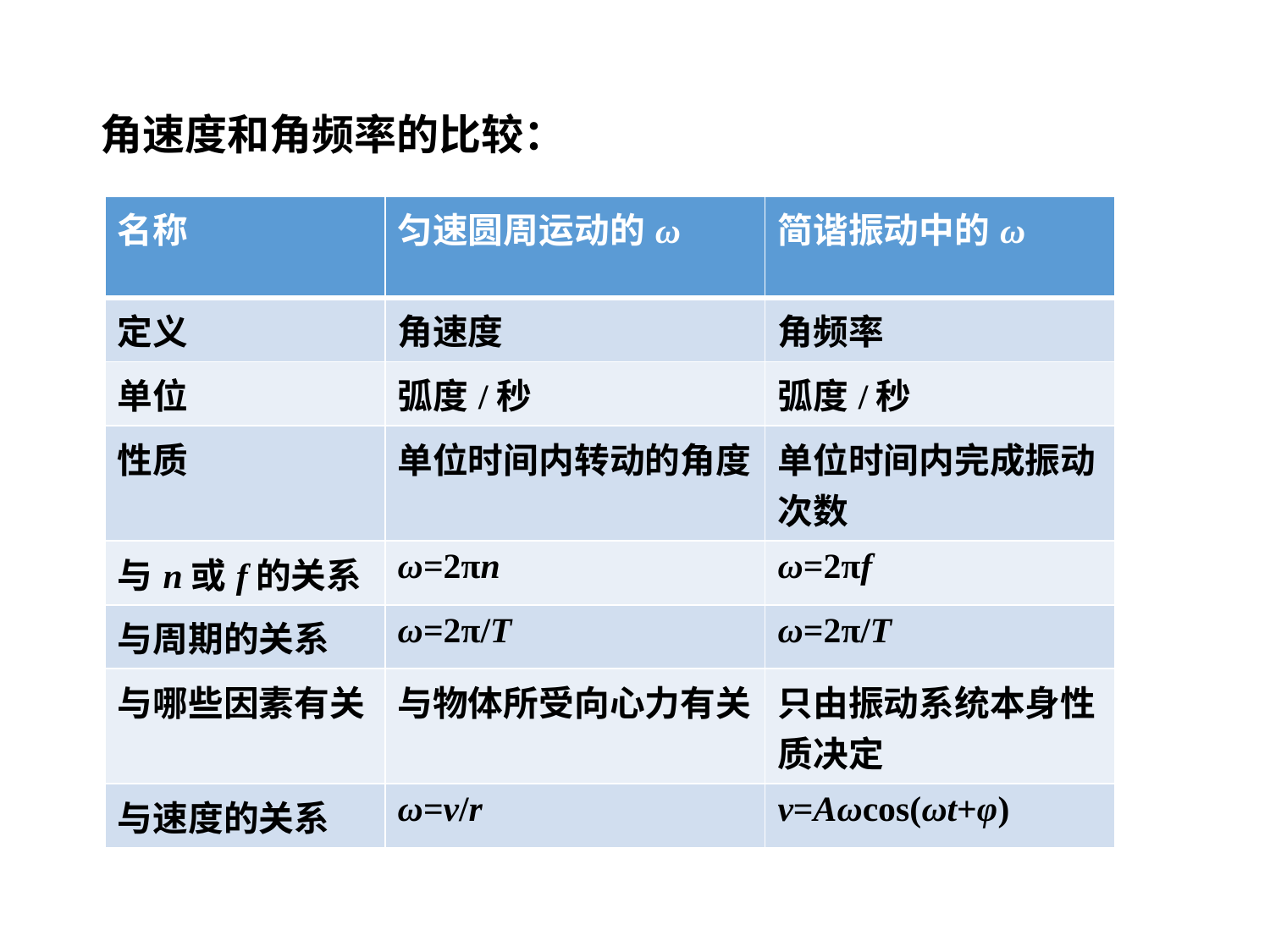

角速度和角频率的比较：

| 名称 | 匀速圆周运动的ω | 简谐振动中的ω |
| --- | --- | --- |
| 定义 | 角速度 | 角频率 |
| 单位 | 弧度/秒 | 弧度/秒 |
| 性质 | 单位时间内转动的角度 | 单位时间内完成振动次数 |
| 与n或f的关系 | ω=2πn | ω=2πf |
| 与周期的关系 | ω=2π/T | ω=2π/T |
| 与哪些因素有关 | 与物体所受向心力有关 | 只由振动系统本身性质决定 |
| 与速度的关系 | ω=v/r | v=Aωcos(ωt+φ) |
4